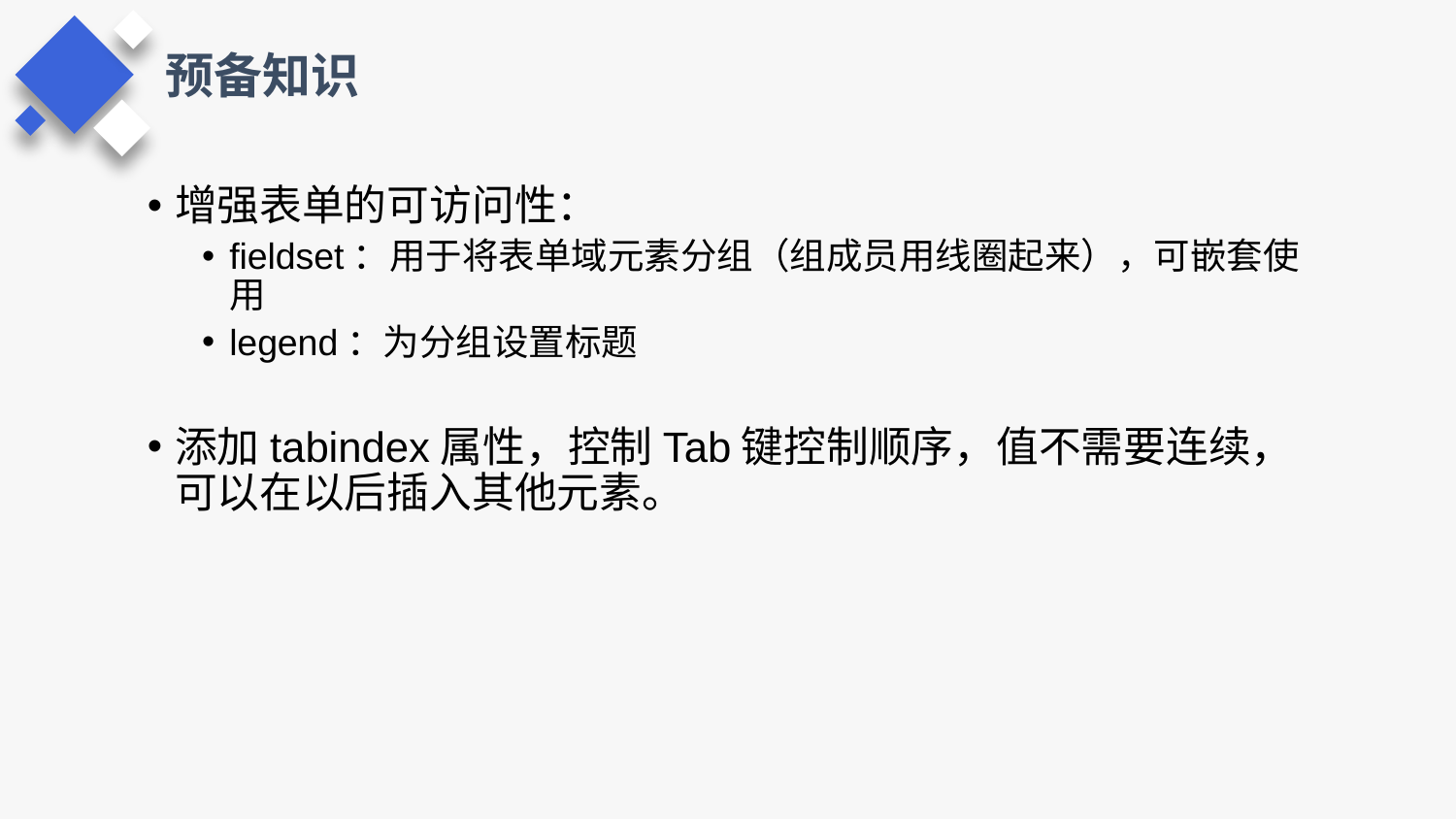

预备知识

增强表单的可访问性：
fieldset：用于将表单域元素分组（组成员用线圈起来），可嵌套使用
legend：为分组设置标题

添加tabindex属性，控制Tab键控制顺序，值不需要连续，可以在以后插入其他元素。